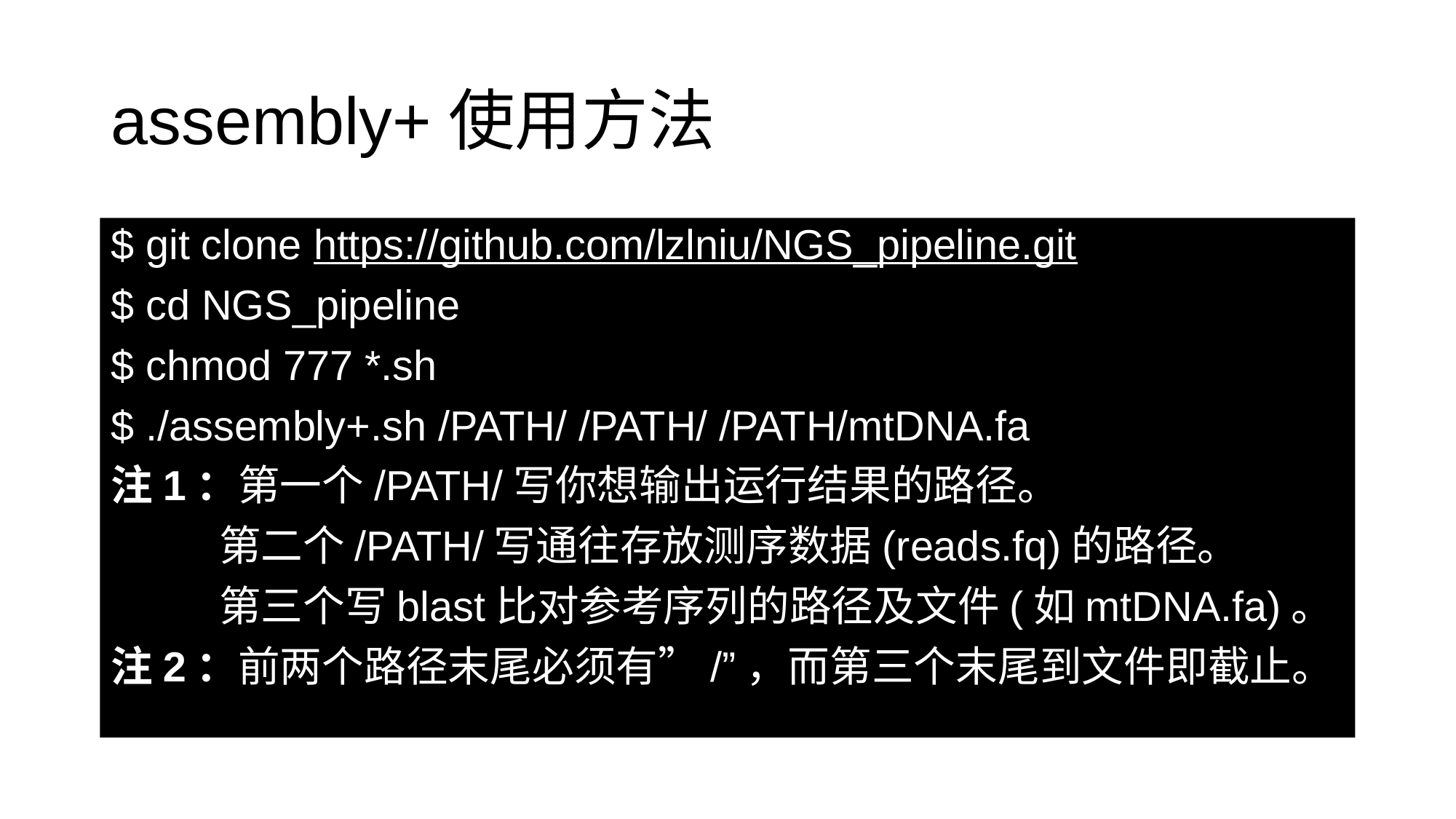

# assembly+使用方法
$ git clone https://github.com/lzlniu/NGS_pipeline.git
$ cd NGS_pipeline
$ chmod 777 *.sh
$ ./assembly+.sh /PATH/ /PATH/ /PATH/mtDNA.fa
注1：第一个/PATH/写你想输出运行结果的路径。
	第二个/PATH/写通往存放测序数据(reads.fq)的路径。
	第三个写blast比对参考序列的路径及文件(如mtDNA.fa)。
注2：前两个路径末尾必须有”/”，而第三个末尾到文件即截止。